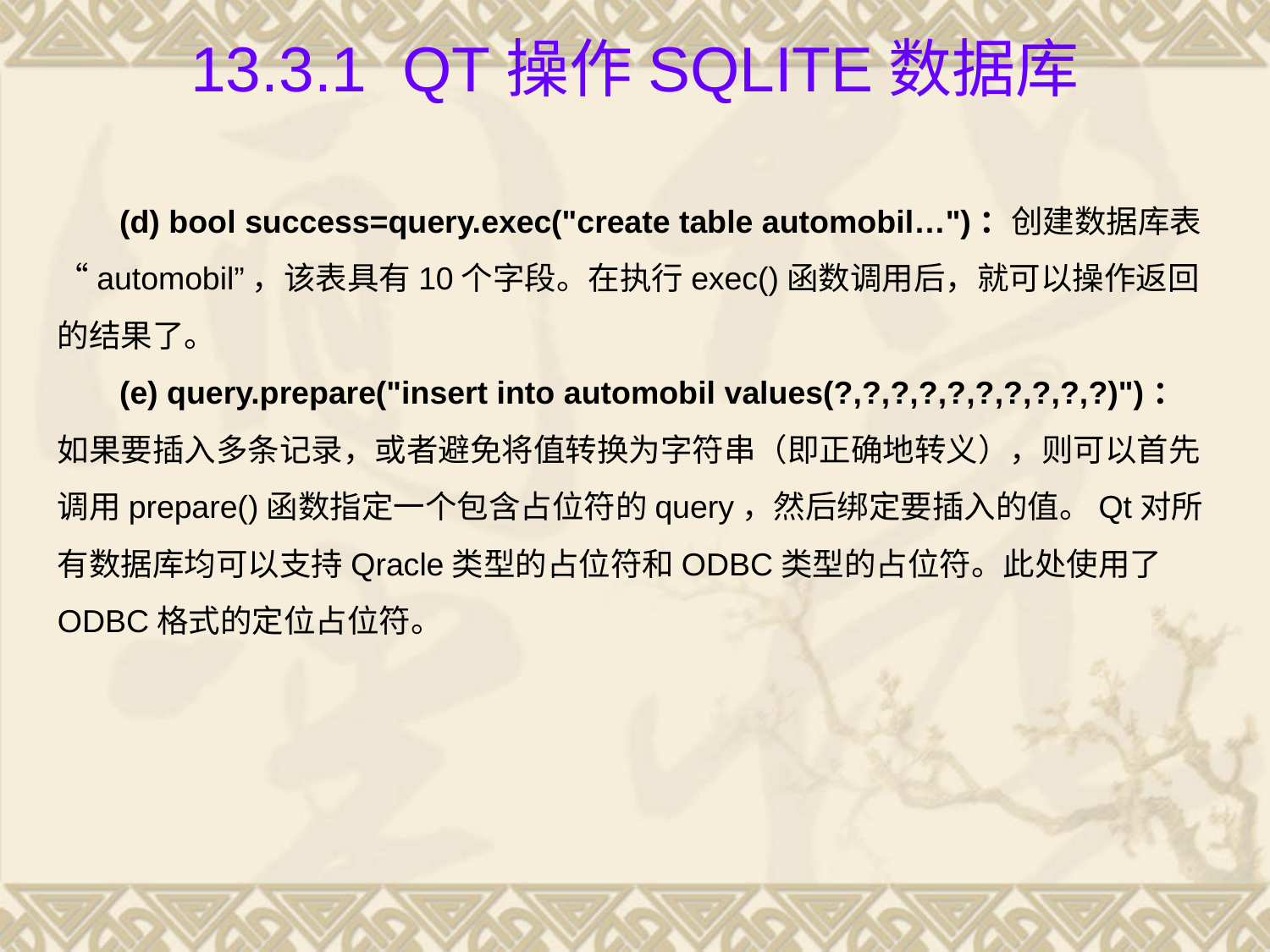

# 13.3.1  Qt操作SQLite数据库
(d) bool success=query.exec("create table automobil…")：创建数据库表“automobil”，该表具有10个字段。在执行exec()函数调用后，就可以操作返回的结果了。
(e) query.prepare("insert into automobil values(?,?,?,?,?,?,?,?,?,?)")：如果要插入多条记录，或者避免将值转换为字符串（即正确地转义），则可以首先调用prepare()函数指定一个包含占位符的query，然后绑定要插入的值。Qt对所有数据库均可以支持Qracle类型的占位符和ODBC类型的占位符。此处使用了ODBC格式的定位占位符。